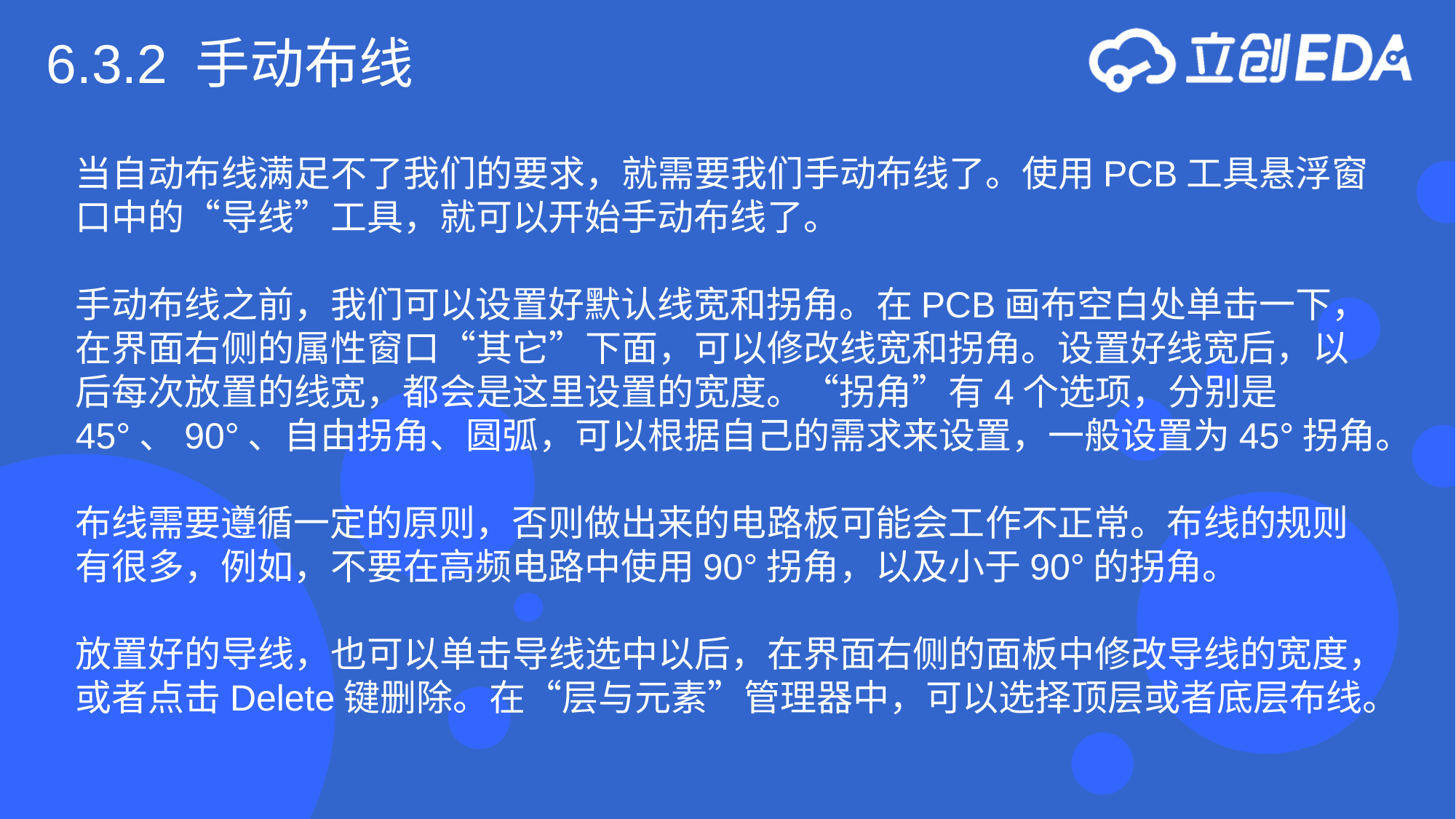

6.3.2 手动布线
当自动布线满足不了我们的要求，就需要我们手动布线了。使用PCB工具悬浮窗口中的“导线”工具，就可以开始手动布线了。

手动布线之前，我们可以设置好默认线宽和拐角。在PCB画布空白处单击一下，在界面右侧的属性窗口“其它”下面，可以修改线宽和拐角。设置好线宽后，以后每次放置的线宽，都会是这里设置的宽度。“拐角”有4个选项，分别是45°、90°、自由拐角、圆弧，可以根据自己的需求来设置，一般设置为45°拐角。

布线需要遵循一定的原则，否则做出来的电路板可能会工作不正常。布线的规则有很多，例如，不要在高频电路中使用90°拐角，以及小于90°的拐角。

放置好的导线，也可以单击导线选中以后，在界面右侧的面板中修改导线的宽度，或者点击Delete键删除。在“层与元素”管理器中，可以选择顶层或者底层布线。